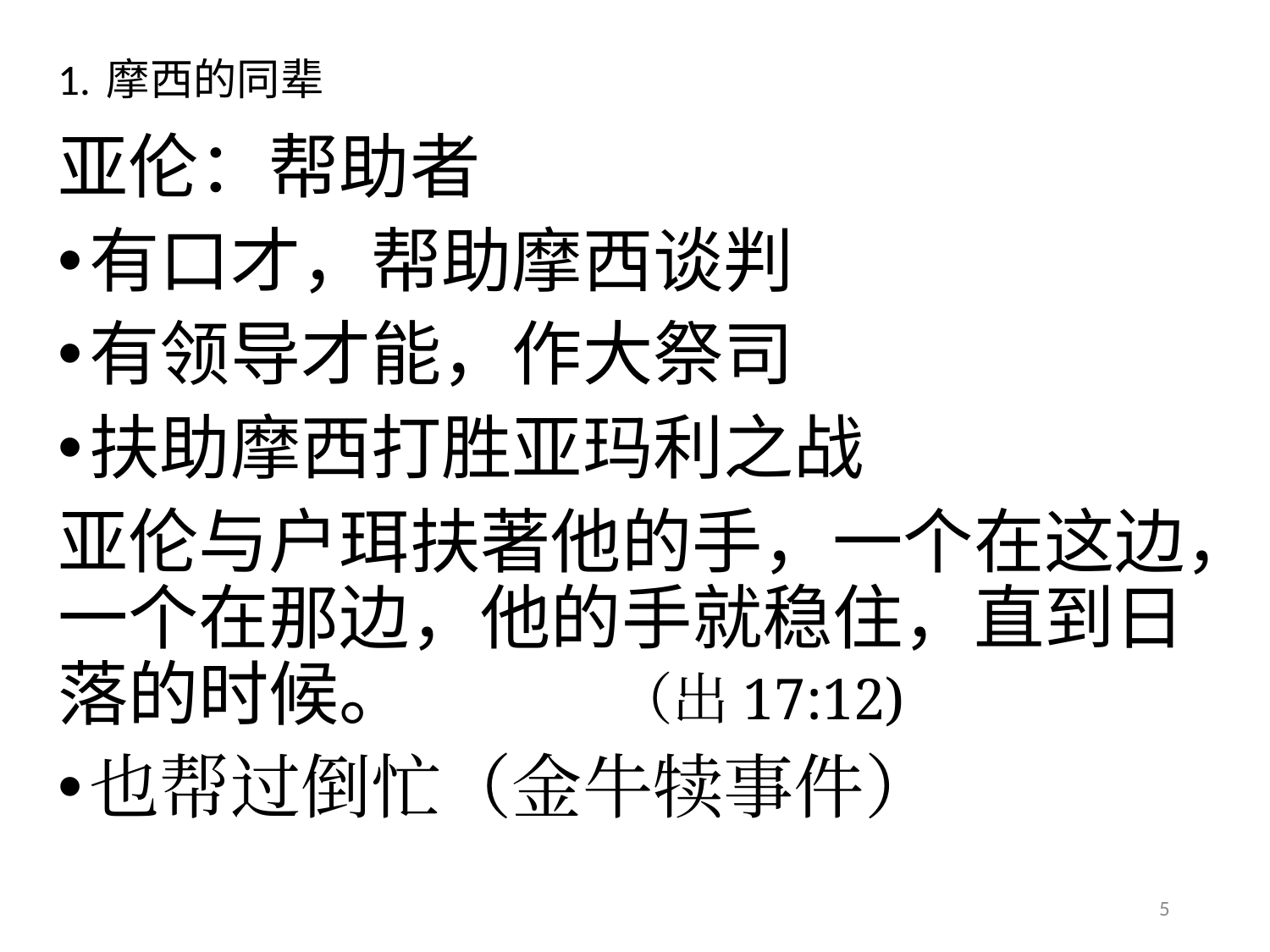

# 1. 摩西的同辈
亚伦：帮助者
有口才，帮助摩西谈判
有领导才能，作大祭司
扶助摩西打胜亚玛利之战
亚伦与户珥扶著他的手，一个在这边，一个在那边，他的手就稳住，直到日落的时候。             （出17:12)
也帮过倒忙（金牛犊事件）
5